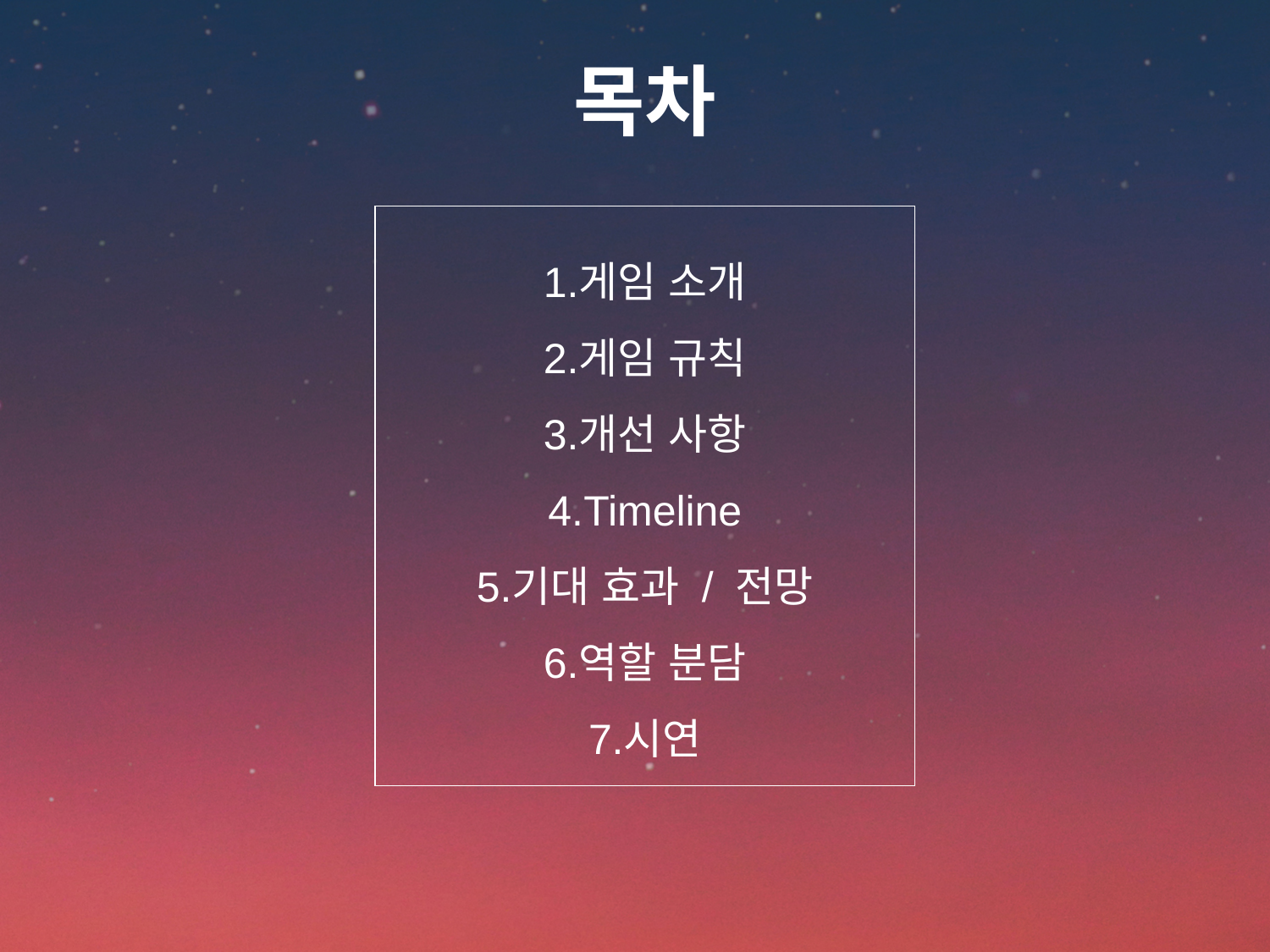

목차
게임 소개
게임 규칙
개선 사항
Timeline
기대 효과 / 전망
역할 분담
시연